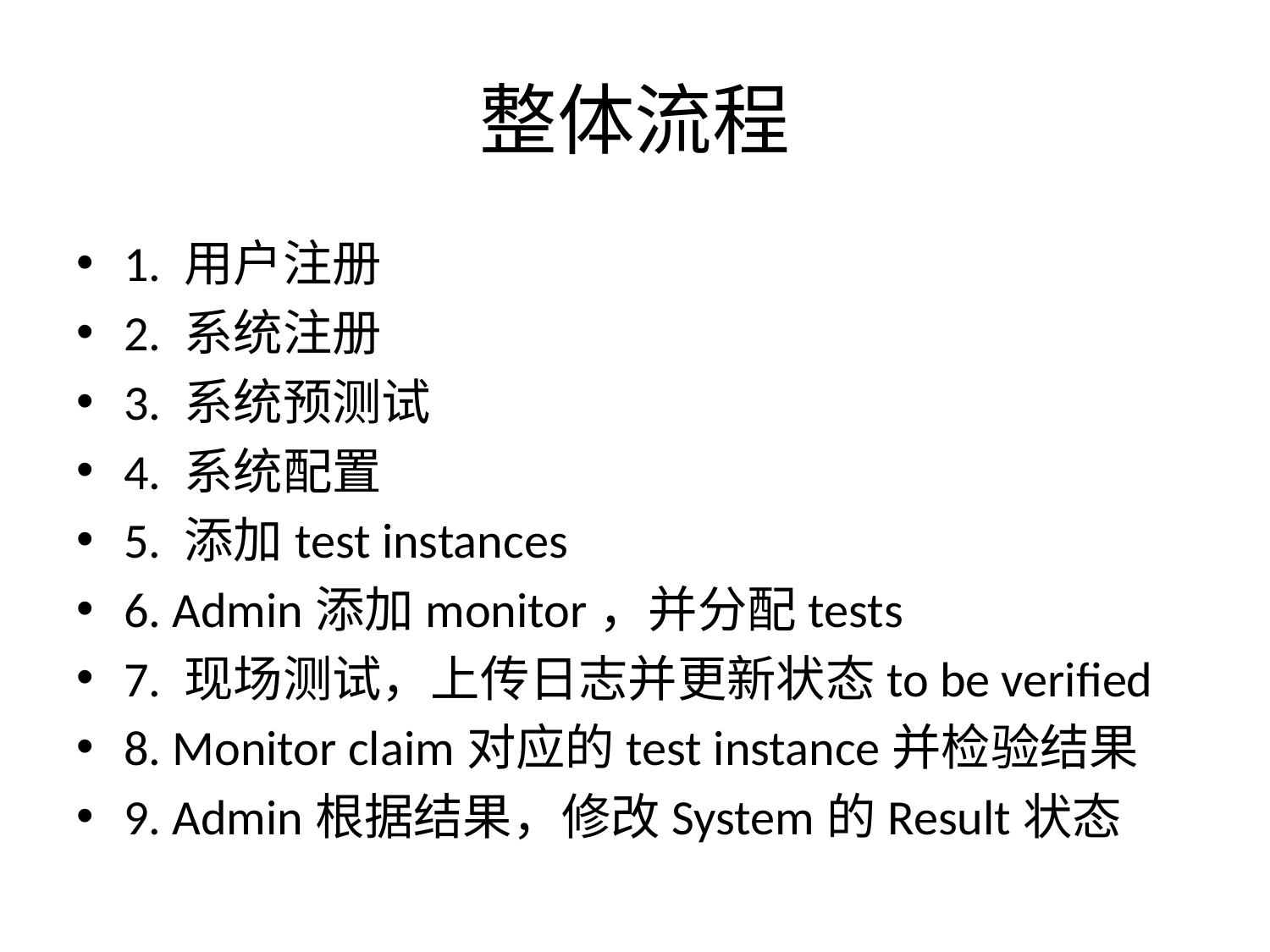

# 整体流程
1. 用户注册
2. 系统注册
3. 系统预测试
4. 系统配置
5. 添加test instances
6. Admin添加monitor，并分配tests
7. 现场测试，上传日志并更新状态to be verified
8. Monitor claim对应的test instance并检验结果
9. Admin根据结果，修改System的Result状态